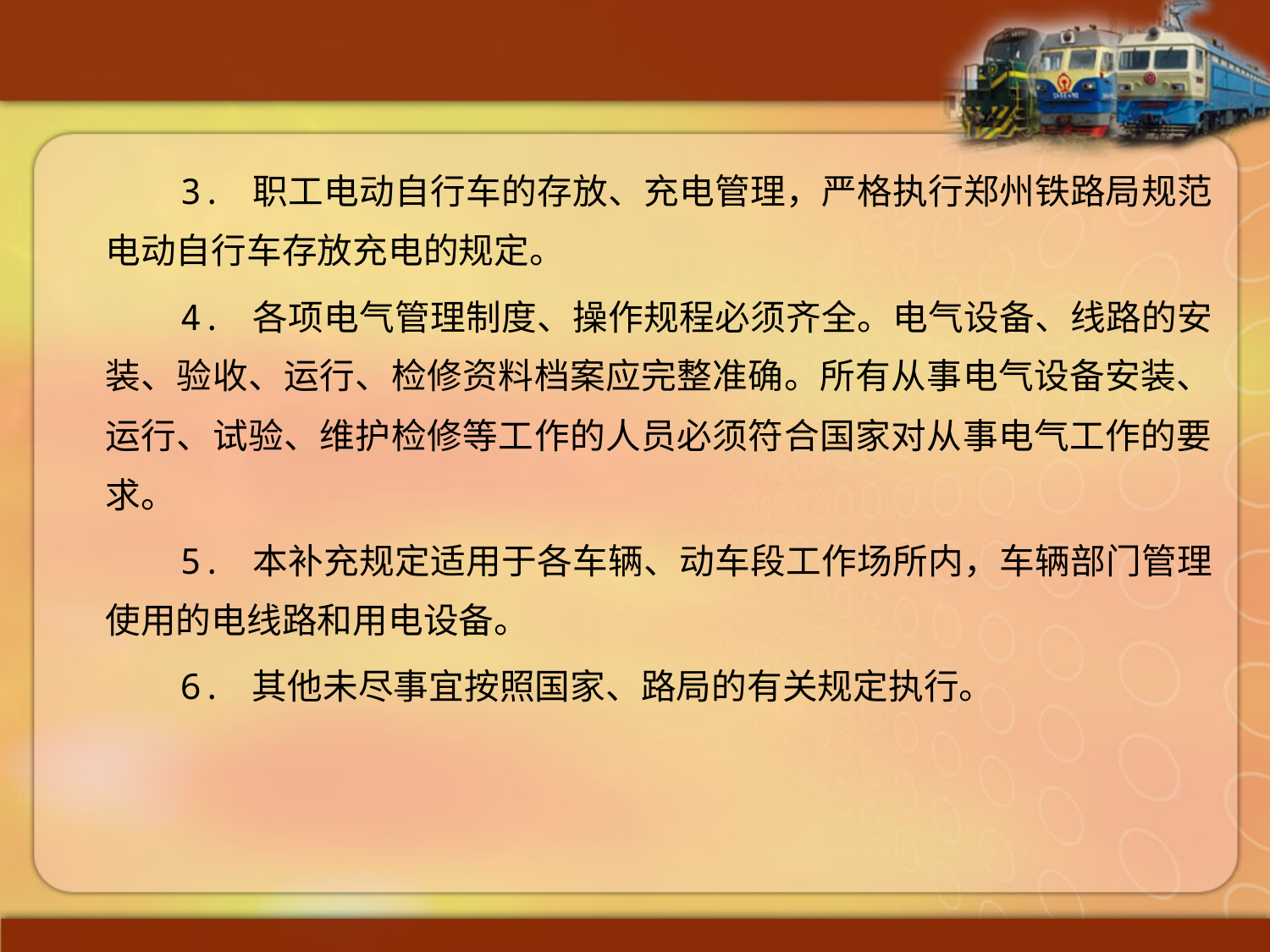

#
3. 职工电动自行车的存放、充电管理，严格执行郑州铁路局规范电动自行车存放充电的规定。
4. 各项电气管理制度、操作规程必须齐全。电气设备、线路的安装、验收、运行、检修资料档案应完整准确。所有从事电气设备安装、运行、试验、维护检修等工作的人员必须符合国家对从事电气工作的要求。
5. 本补充规定适用于各车辆、动车段工作场所内，车辆部门管理使用的电线路和用电设备。
6. 其他未尽事宜按照国家、路局的有关规定执行。